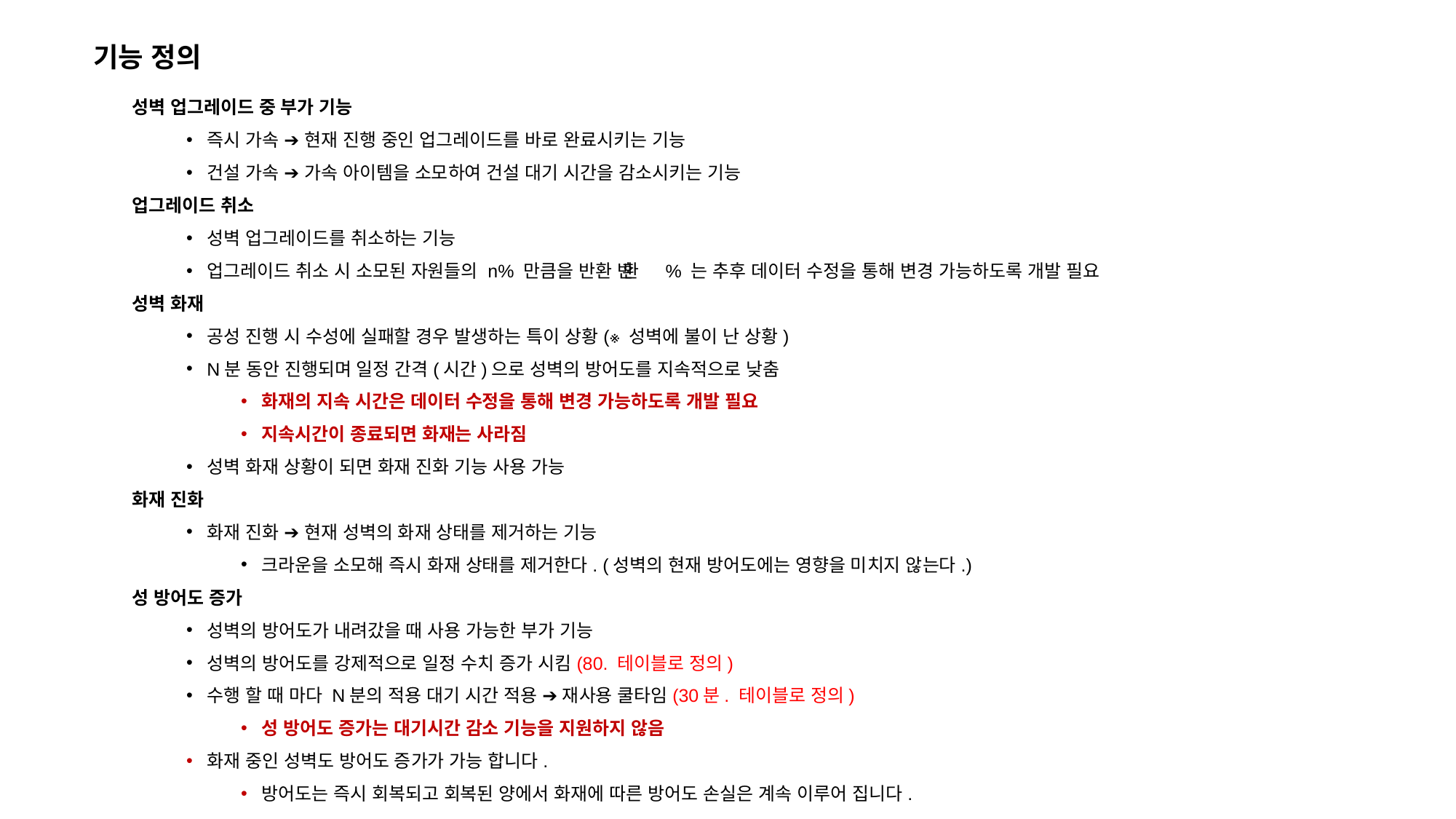

기능 정의
성벽 업그레이드 중 부가 기능
즉시 가속 ➔ 현재 진행 중인 업그레이드를 바로 완료시키는 기능
건설 가속 ➔ 가속 아이템을 소모하여 건설 대기 시간을 감소시키는 기능
업그레이드 취소
성벽 업그레이드를 취소하는 기능
업그레이드 취소 시 소모된 자원들의 n% 만큼을 반환 ➔ 반환 % 는 추후 데이터 수정을 통해 변경 가능하도록 개발 필요
성벽 화재
공성 진행 시 수성에 실패할 경우 발생하는 특이 상황(※ 성벽에 불이 난 상황)
N분 동안 진행되며 일정 간격(시간)으로 성벽의 방어도를 지속적으로 낮춤
화재의 지속 시간은 데이터 수정을 통해 변경 가능하도록 개발 필요
지속시간이 종료되면 화재는 사라짐
성벽 화재 상황이 되면 화재 진화 기능 사용 가능
화재 진화
화재 진화 ➔ 현재 성벽의 화재 상태를 제거하는 기능
크라운을 소모해 즉시 화재 상태를 제거한다. (성벽의 현재 방어도에는 영향을 미치지 않는다.)
성 방어도 증가
성벽의 방어도가 내려갔을 때 사용 가능한 부가 기능
성벽의 방어도를 강제적으로 일정 수치 증가 시킴(80. 테이블로 정의)
수행 할 때 마다 N분의 적용 대기 시간 적용 ➔ 재사용 쿨타임(30분. 테이블로 정의)
성 방어도 증가는 대기시간 감소 기능을 지원하지 않음
화재 중인 성벽도 방어도 증가가 가능 합니다.
방어도는 즉시 회복되고 회복된 양에서 화재에 따른 방어도 손실은 계속 이루어 집니다.